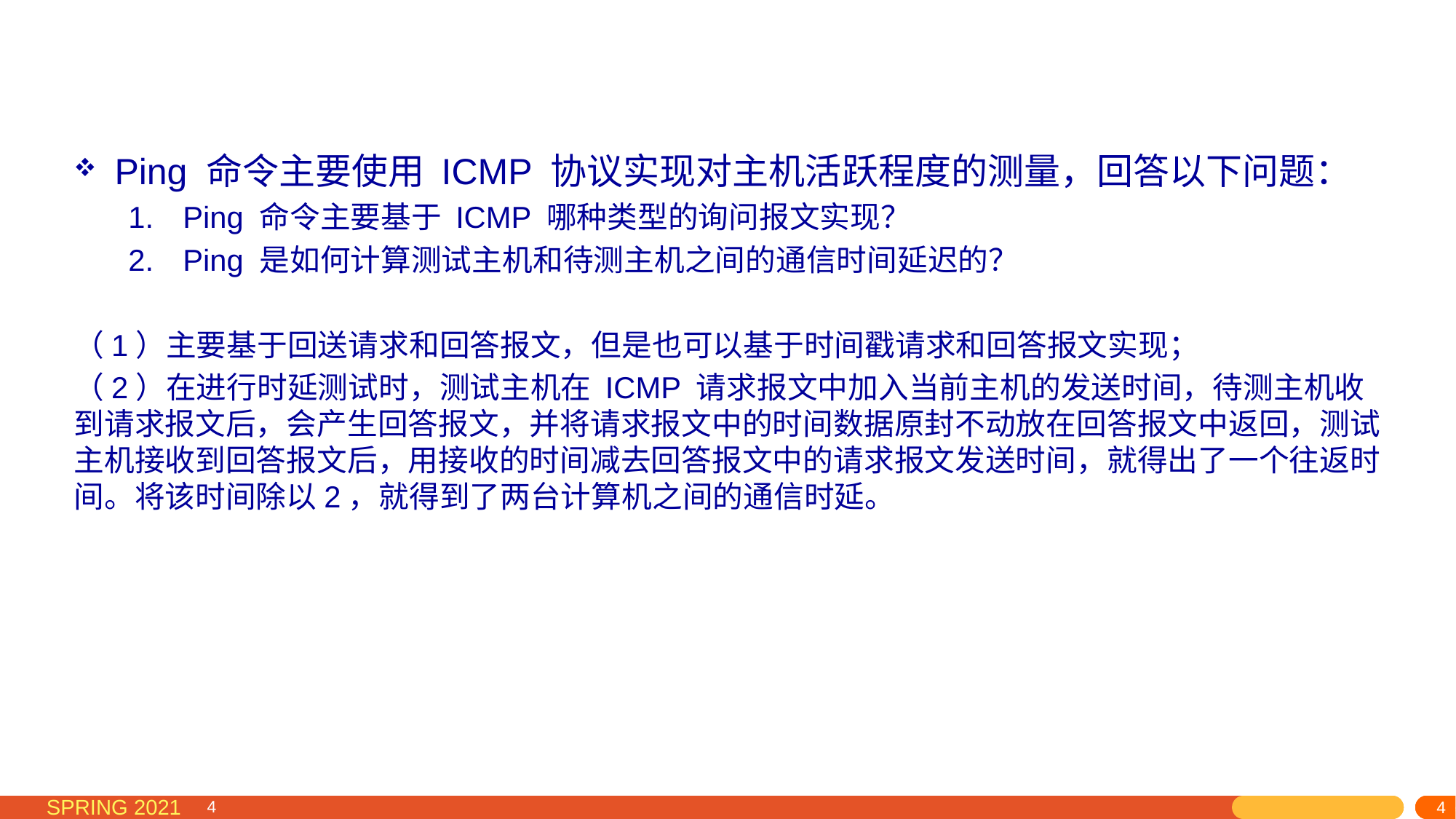

#
Ping 命令主要使用 ICMP 协议实现对主机活跃程度的测量，回答以下问题：
Ping 命令主要基于 ICMP 哪种类型的询问报文实现？
Ping 是如何计算测试主机和待测主机之间的通信时间延迟的？

（1）主要基于回送请求和回答报文，但是也可以基于时间戳请求和回答报文实现；
（2）在进行时延测试时，测试主机在 ICMP 请求报文中加入当前主机的发送时间，待测主机收到请求报文后，会产生回答报文，并将请求报文中的时间数据原封不动放在回答报文中返回，测试主机接收到回答报文后，用接收的时间减去回答报文中的请求报文发送时间，就得出了一个往返时间。将该时间除以2，就得到了两台计算机之间的通信时延。